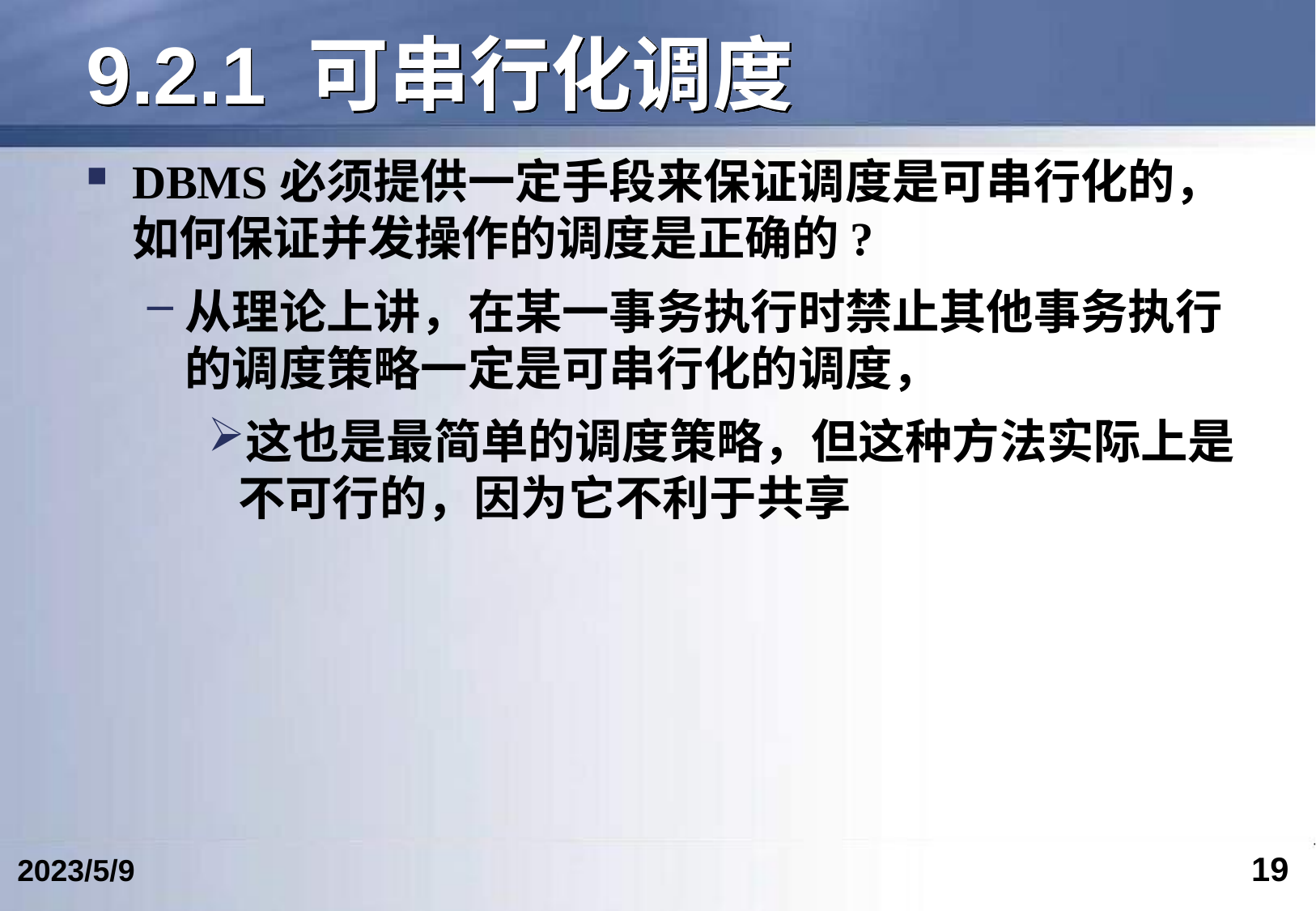

# 9.2.1 可串行化调度
DBMS必须提供一定手段来保证调度是可串行化的，如何保证并发操作的调度是正确的?
从理论上讲，在某一事务执行时禁止其他事务执行的调度策略一定是可串行化的调度，
这也是最简单的调度策略，但这种方法实际上是不可行的，因为它不利于共享
19
2023/5/9